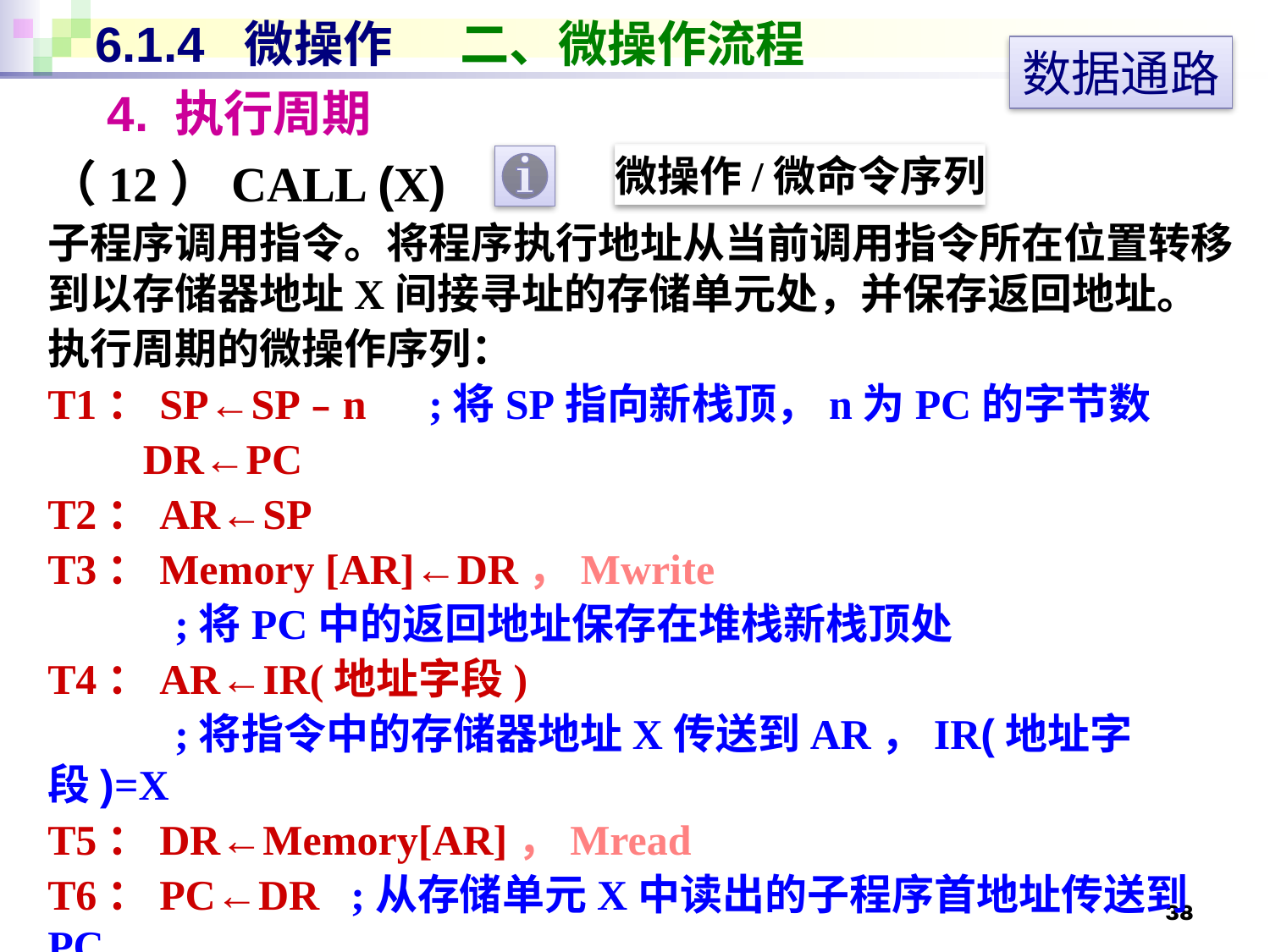

# 6.1.4  微操作      二、微操作流程
数据通路
4. 执行周期
微操作/微命令序列
（12）CALL (X)
子程序调用指令。将程序执行地址从当前调用指令所在位置转移到以存储器地址X间接寻址的存储单元处，并保存返回地址。
执行周期的微操作序列：
T1：SP←SP﹣n	;将SP指向新栈顶，n为PC的字节数
         DR←PC
T2：AR←SP
T3：Memory [AR]←DR，Mwrite
	;将PC中的返回地址保存在堆栈新栈顶处
T4：AR←IR(地址字段)
	;将指令中的存储器地址X传送到AR，IR(地址字段)=X
T5：DR←Memory[AR]，Mread
T6：PC←DR   ;从存储单元X中读出的子程序首地址传送到PC

38